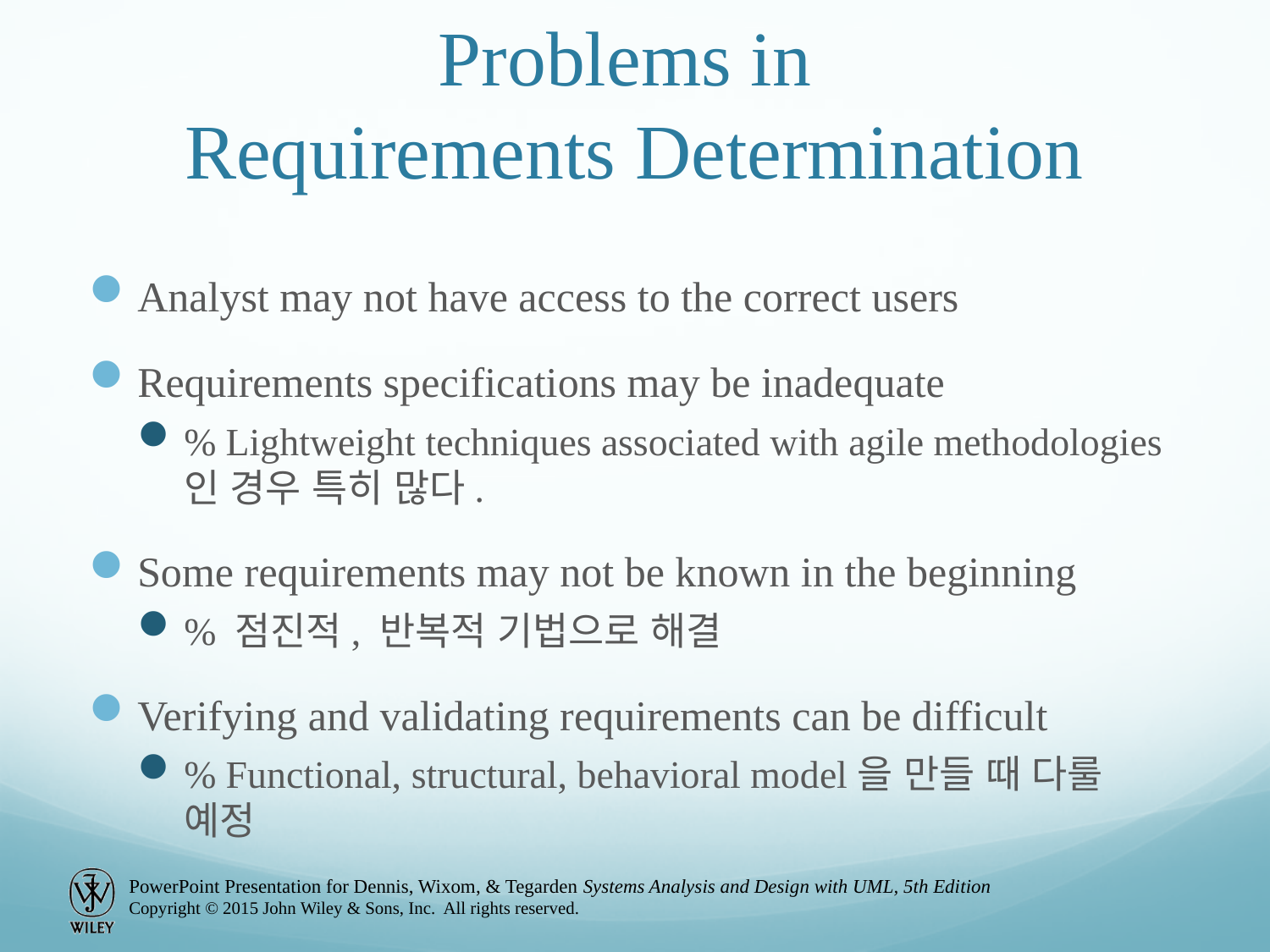

# Problems in Requirements Determination
Analyst may not have access to the correct users
Requirements specifications may be inadequate
% Lightweight techniques associated with agile methodologies인 경우 특히 많다.
Some requirements may not be known in the beginning
% 점진적, 반복적 기법으로 해결
Verifying and validating requirements can be difficult
% Functional, structural, behavioral model을 만들 때 다룰 예정